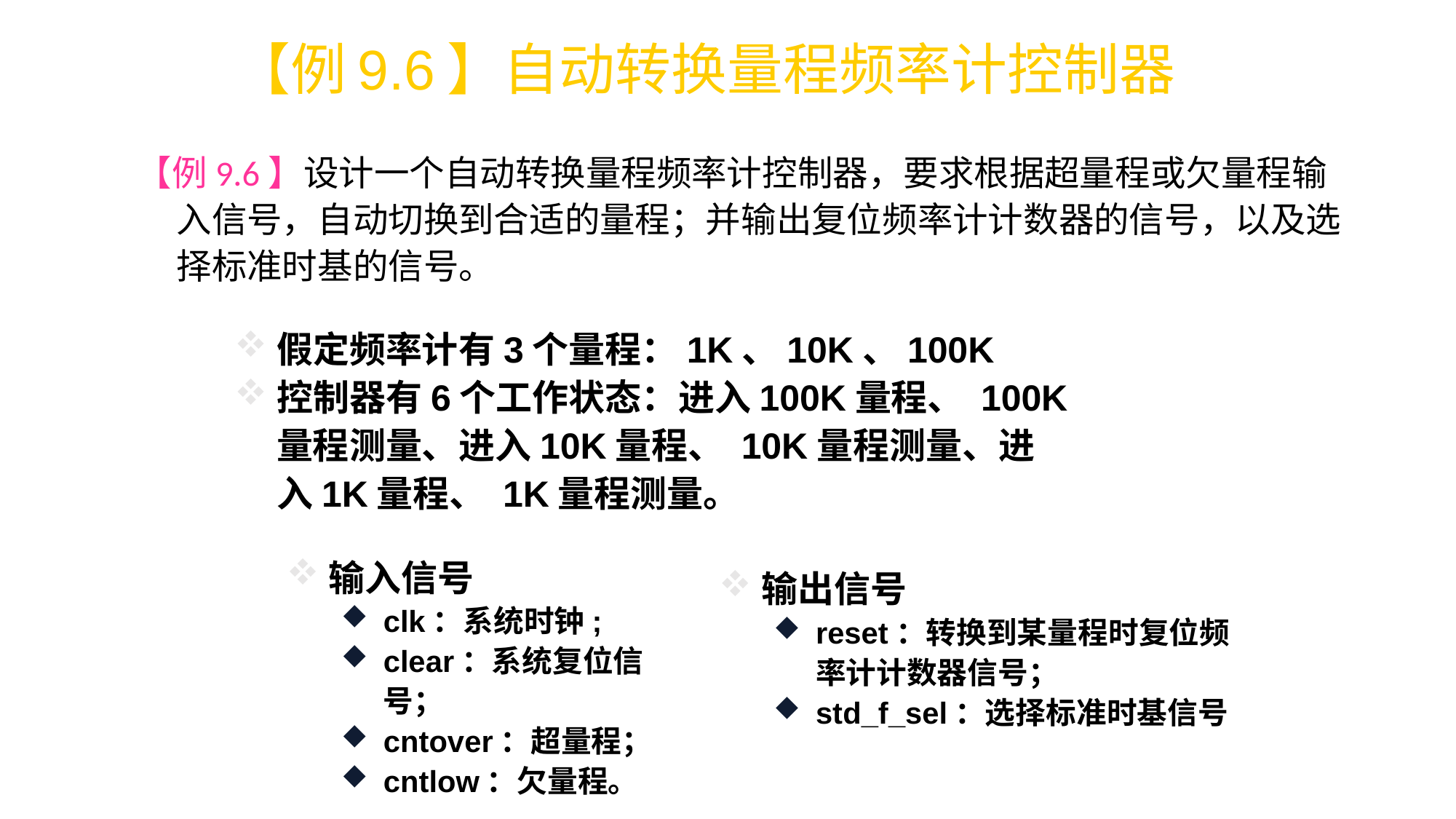

【例9.6】自动转换量程频率计控制器

【例9.6】设计一个自动转换量程频率计控制器，要求根据超量程或欠量程输入信号，自动切换到合适的量程；并输出复位频率计计数器的信号，以及选择标准时基的信号。
假定频率计有3个量程：1K、10K、100K
控制器有6个工作状态：进入100K量程、 100K量程测量、进入10K量程、 10K量程测量、进入1K量程、 1K量程测量。
输入信号
clk：系统时钟;
clear：系统复位信号；
cntover：超量程；
cntlow：欠量程。
输出信号
reset：转换到某量程时复位频率计计数器信号；
std_f_sel：选择标准时基信号